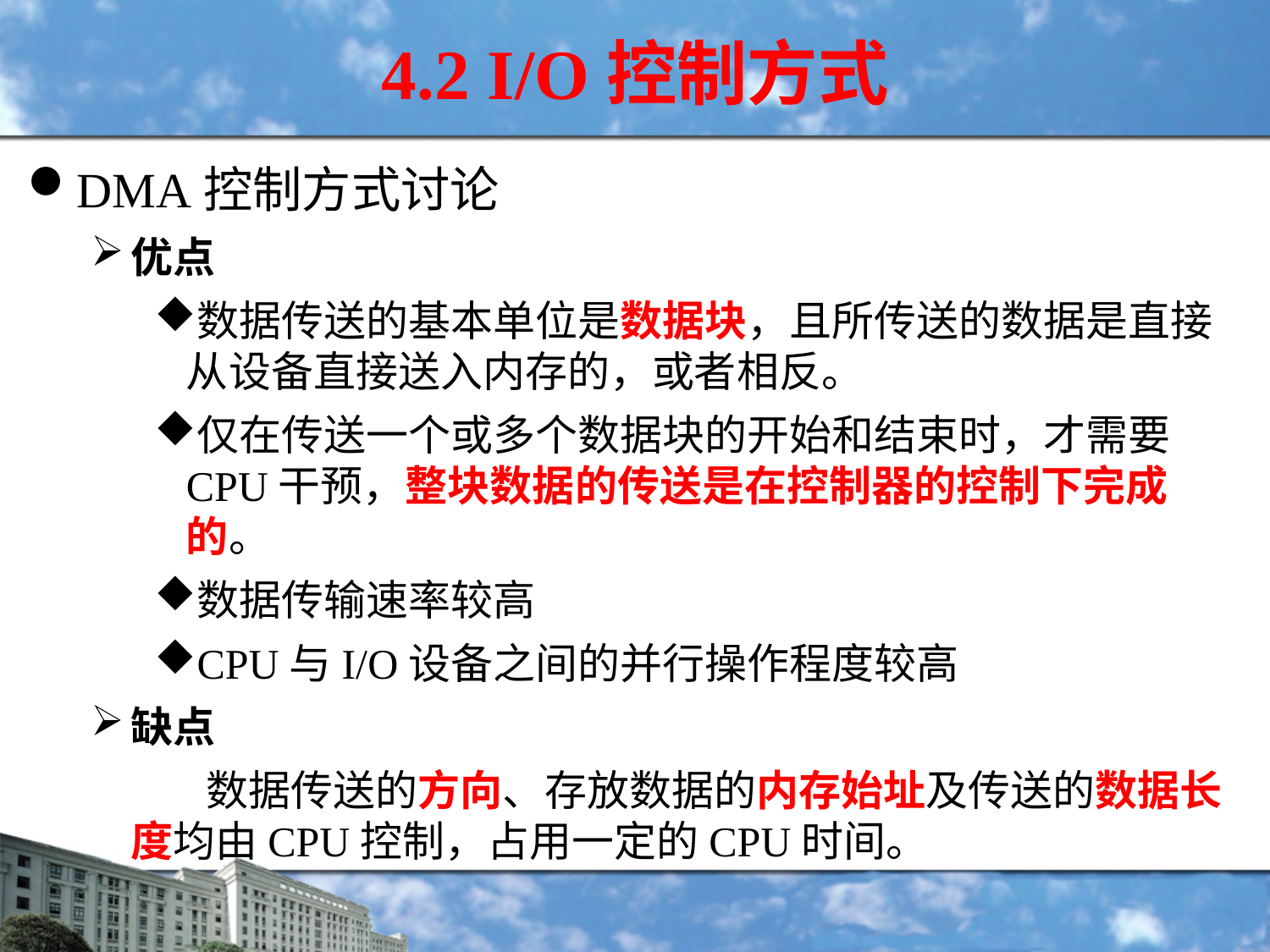

4.2 I/O控制方式
DMA控制方式讨论
优点
数据传送的基本单位是数据块，且所传送的数据是直接从设备直接送入内存的，或者相反。
仅在传送一个或多个数据块的开始和结束时，才需要CPU干预，整块数据的传送是在控制器的控制下完成的。
数据传输速率较高
CPU与I/O设备之间的并行操作程度较高
缺点
           数据传送的方向、存放数据的内存始址及传送的数据长度均由CPU控制，占用一定的CPU时间。